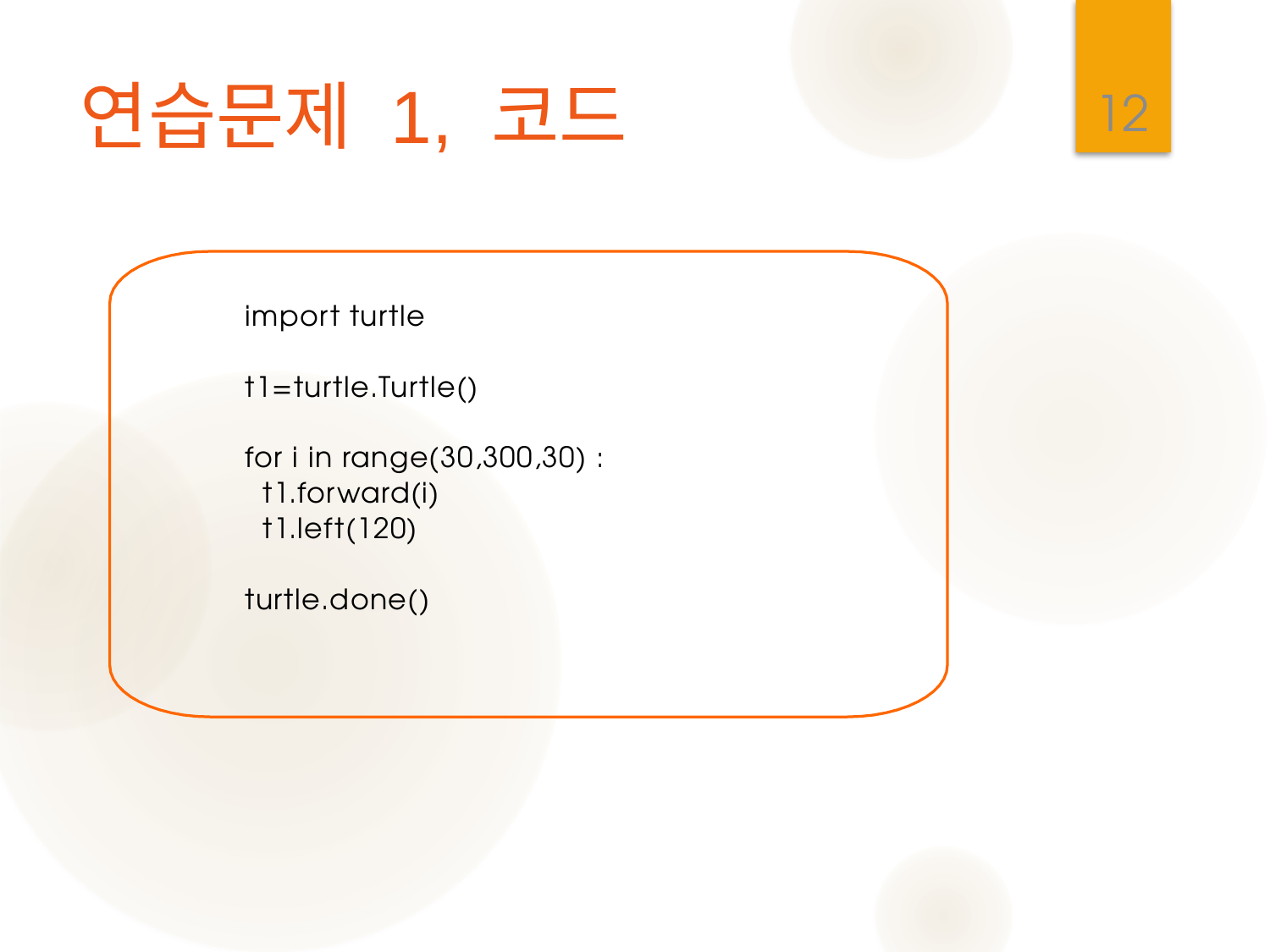

12
# 연습문제 1, 코드

import turtle

t1=turtle.Turtle()

for i in range(30,300,30) :
  t1.forward(i)
  t1.left(120)

turtle.done()